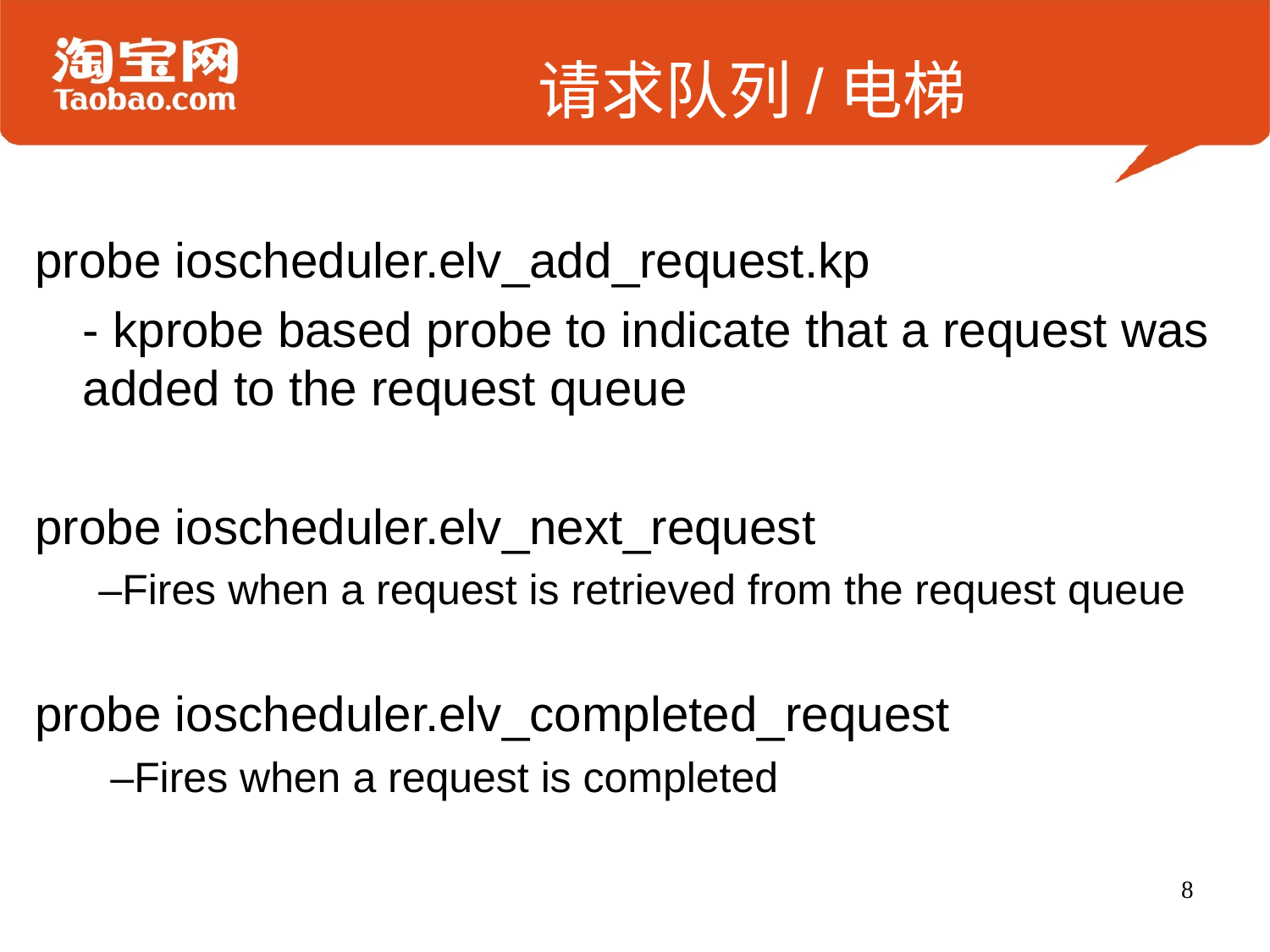

# 请求队列/电梯
probe ioscheduler.elv_add_request.kp
	- kprobe based probe to indicate that a request was added to the request queue

probe ioscheduler.elv_next_request
–Fires when a request is retrieved from the request queue

probe ioscheduler.elv_completed_request
 –Fires when a request is completed

8